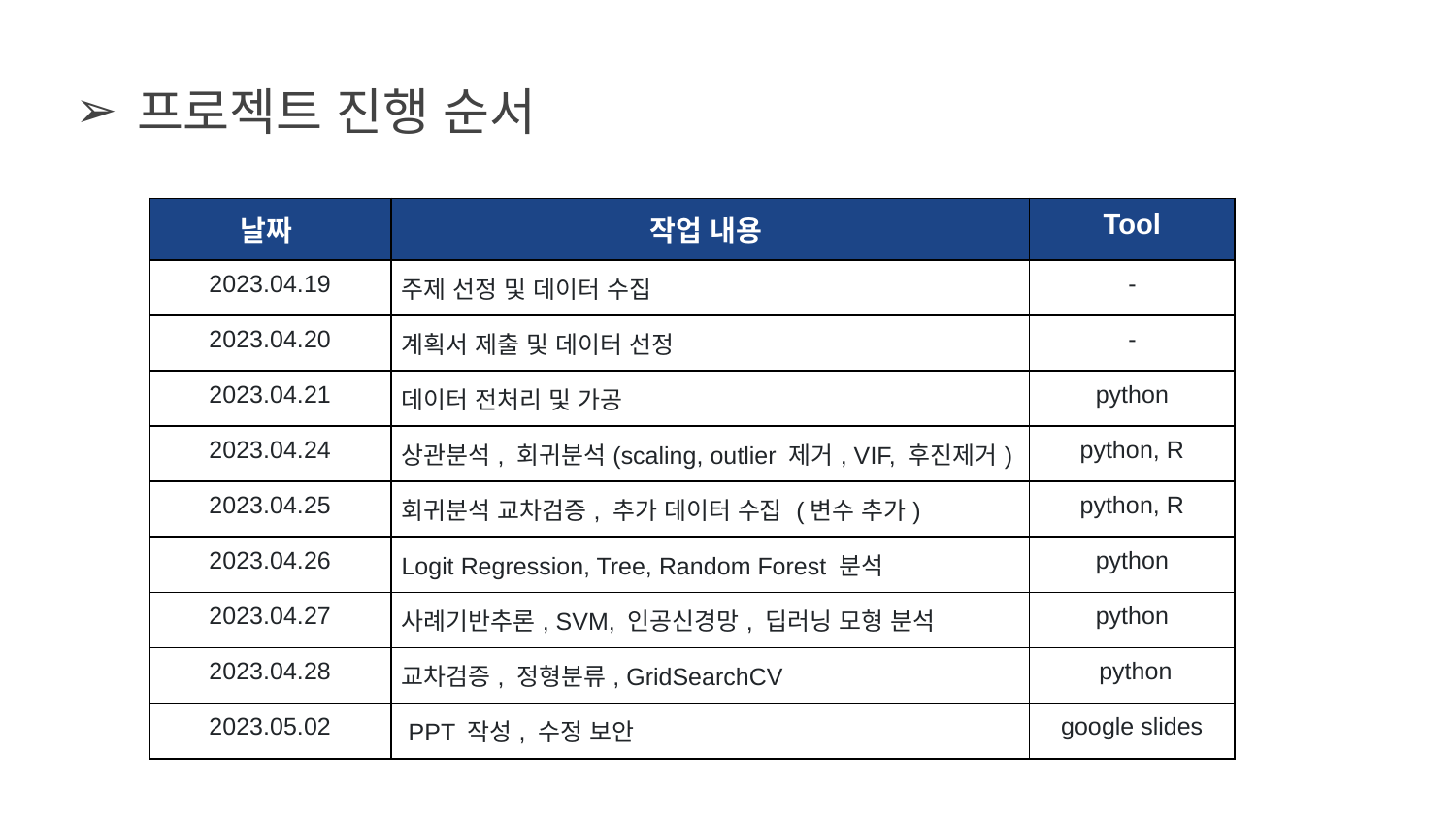

# 프로젝트 진행 순서
| 날짜 | 작업 내용 | Tool |
| --- | --- | --- |
| 2023.04.19 | 주제 선정 및 데이터 수집 | - |
| 2023.04.20 | 계획서 제출 및 데이터 선정 | - |
| 2023.04.21 | 데이터 전처리 및 가공 | python |
| 2023.04.24 | 상관분석, 회귀분석(scaling, outlier 제거, VIF, 후진제거) | python, R |
| 2023.04.25 | 회귀분석 교차검증, 추가 데이터 수집 (변수 추가) | python, R |
| 2023.04.26 | Logit Regression, Tree, Random Forest 분석 | python |
| 2023.04.27 | 사례기반추론, SVM, 인공신경망, 딥러닝 모형 분석 | python |
| 2023.04.28 | 교차검증, 정형분류, GridSearchCV | python |
| 2023.05.02 | PPT 작성, 수정 보안 | google slides |